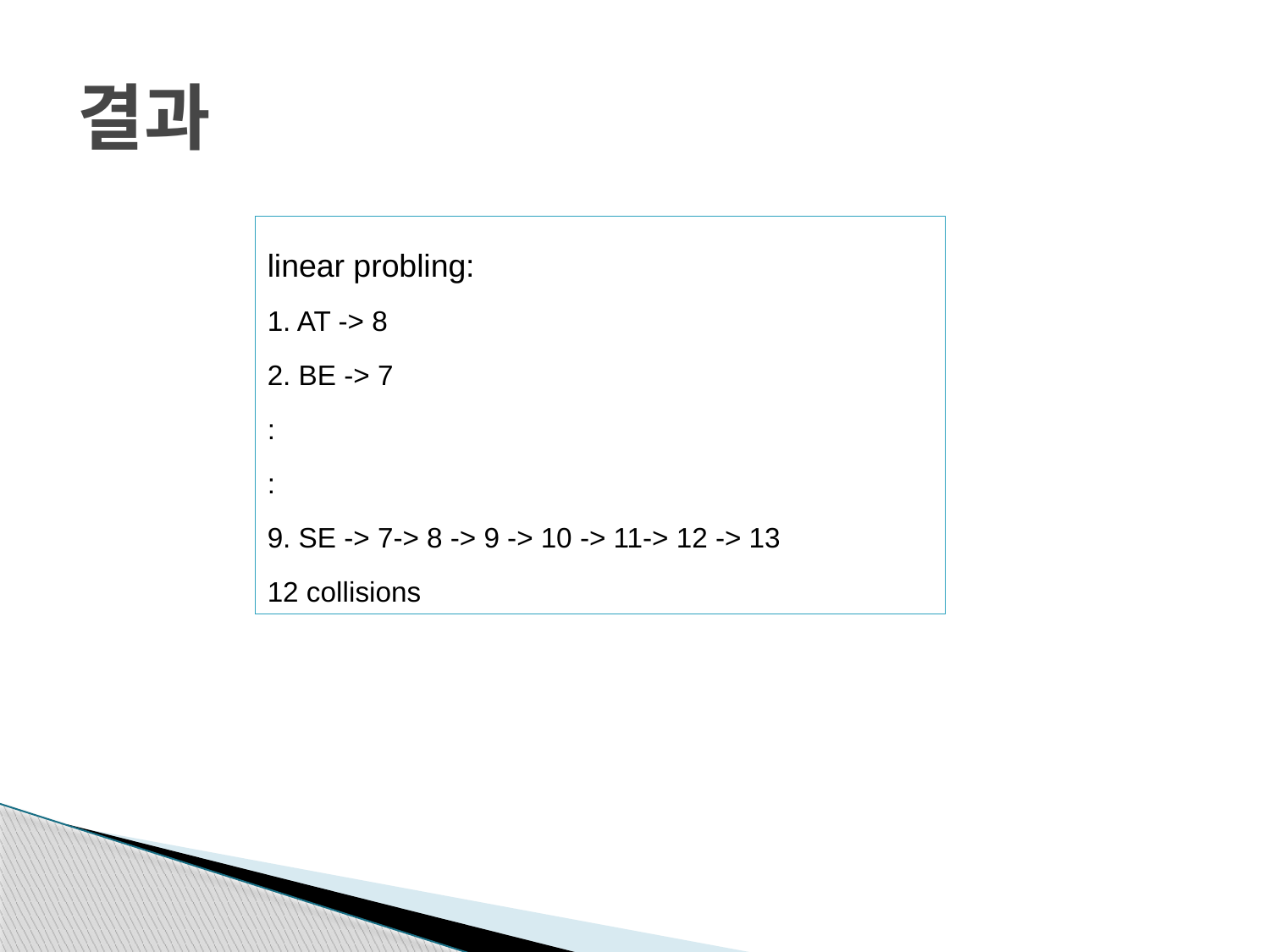

# 결과
linear probling:
1. AT -> 8
2. BE -> 7
:
:
9. SE -> 7-> 8 -> 9 -> 10 -> 11-> 12 -> 13
12 collisions